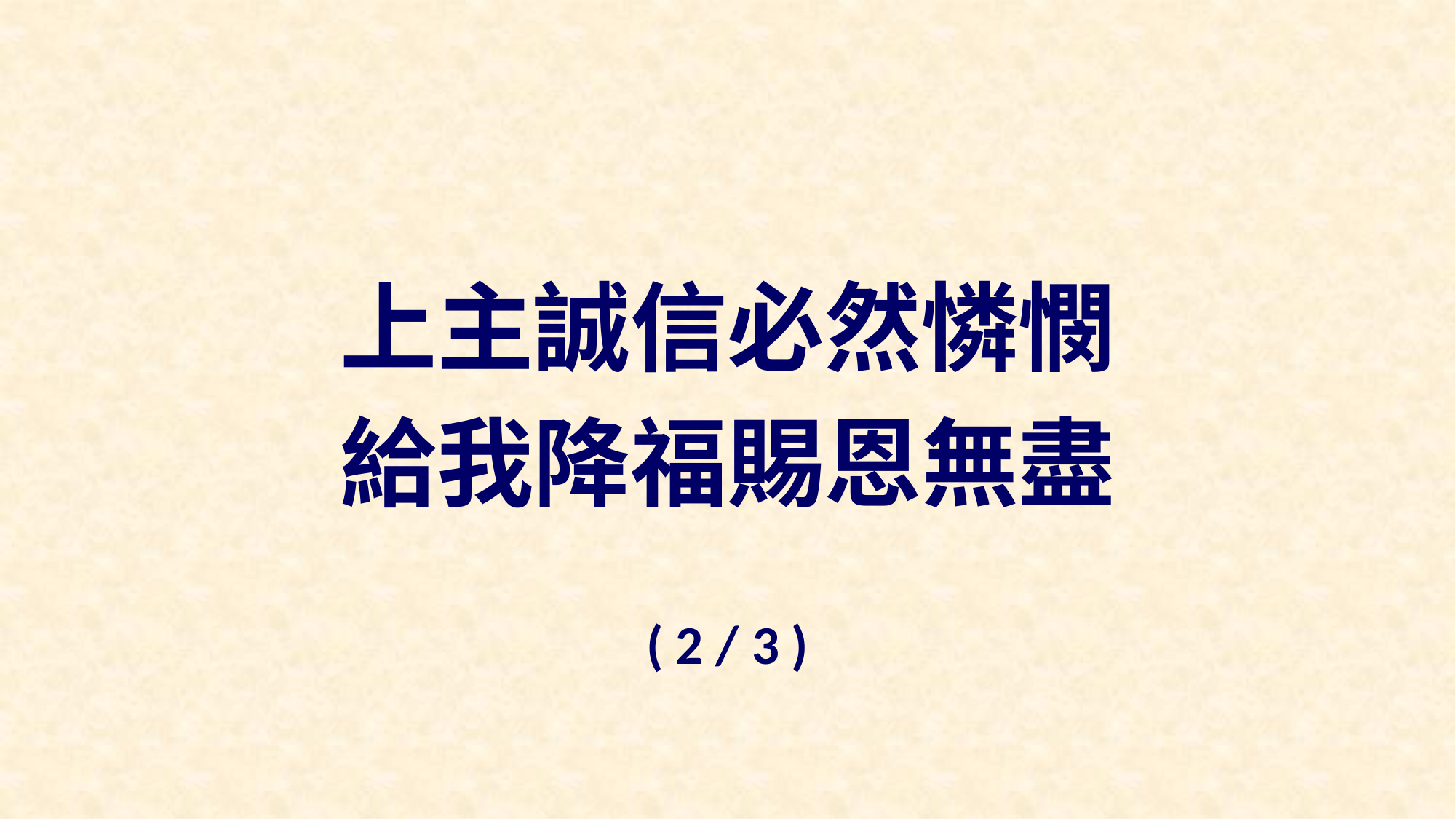

上主誠信必然憐憫
給我降福賜恩無盡
( 2 / 3 )